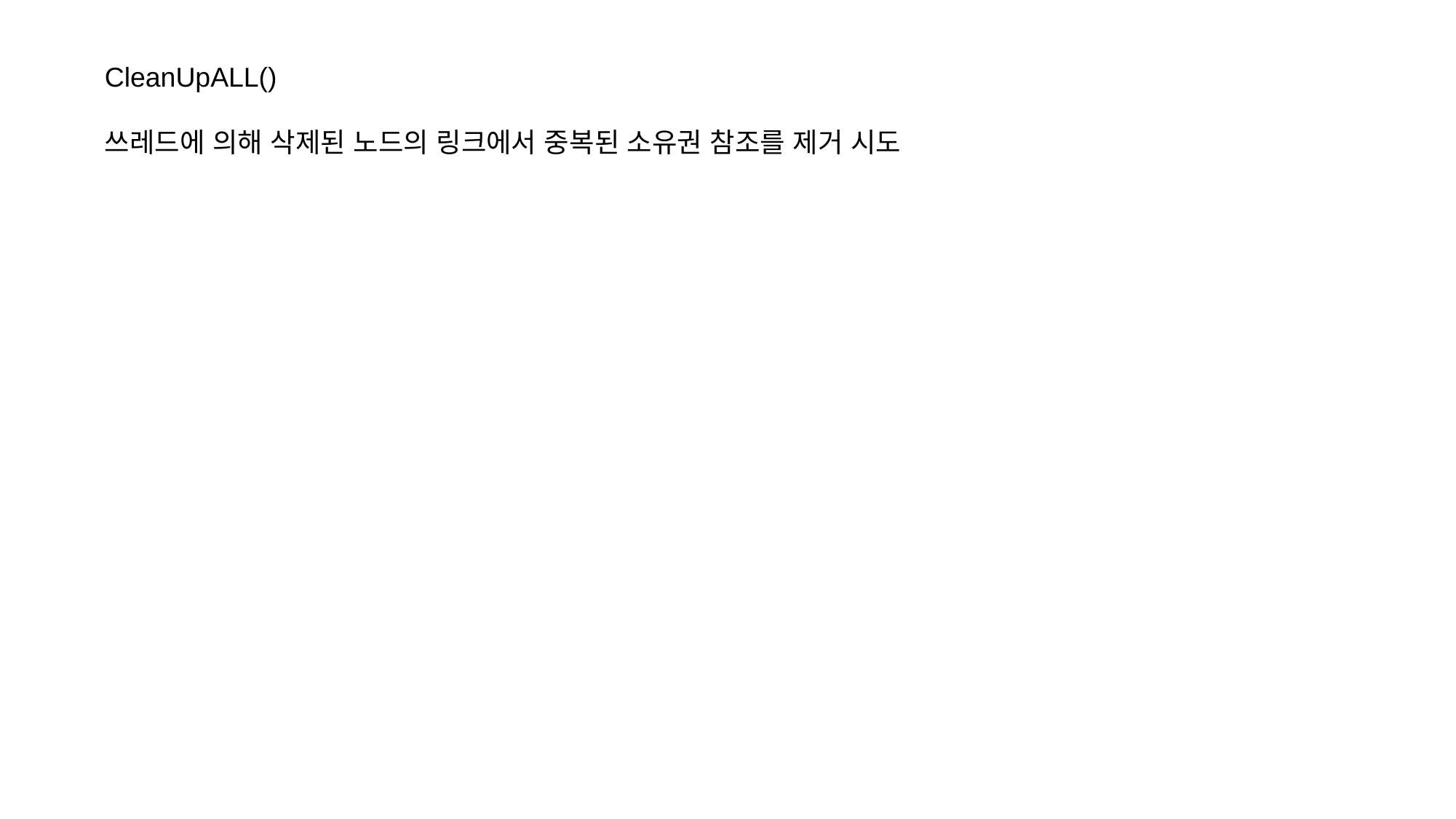

CleanUpALL()

쓰레드에 의해 삭제된 노드의 링크에서 중복된 소유권 참조를 제거 시도